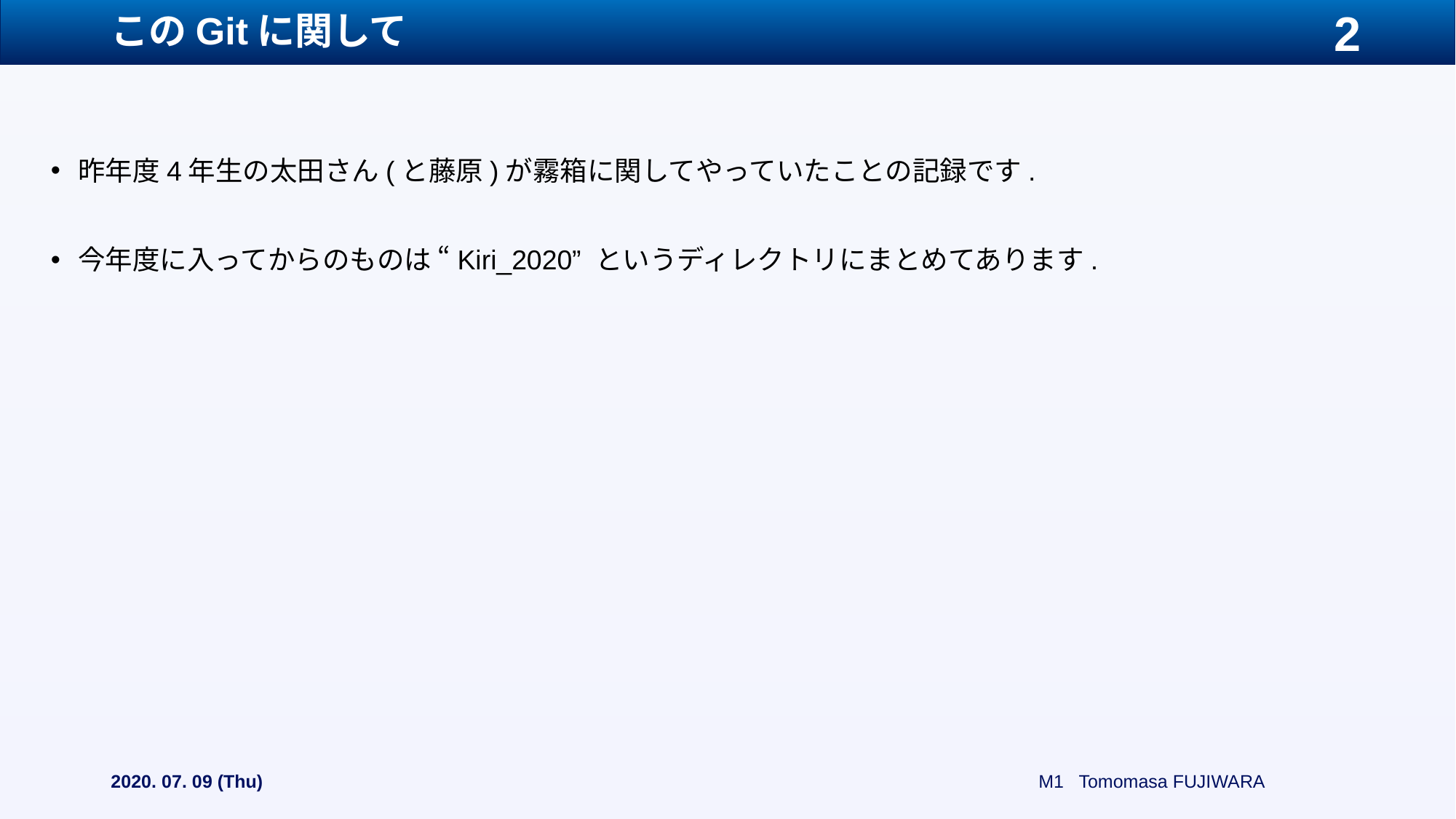

# このGitに関して
昨年度4年生の太田さん(と藤原)が霧箱に関してやっていたことの記録です.

今年度に入ってからのものは “Kiri_2020” というディレクトリにまとめてあります.
2020. 07. 09 (Thu)